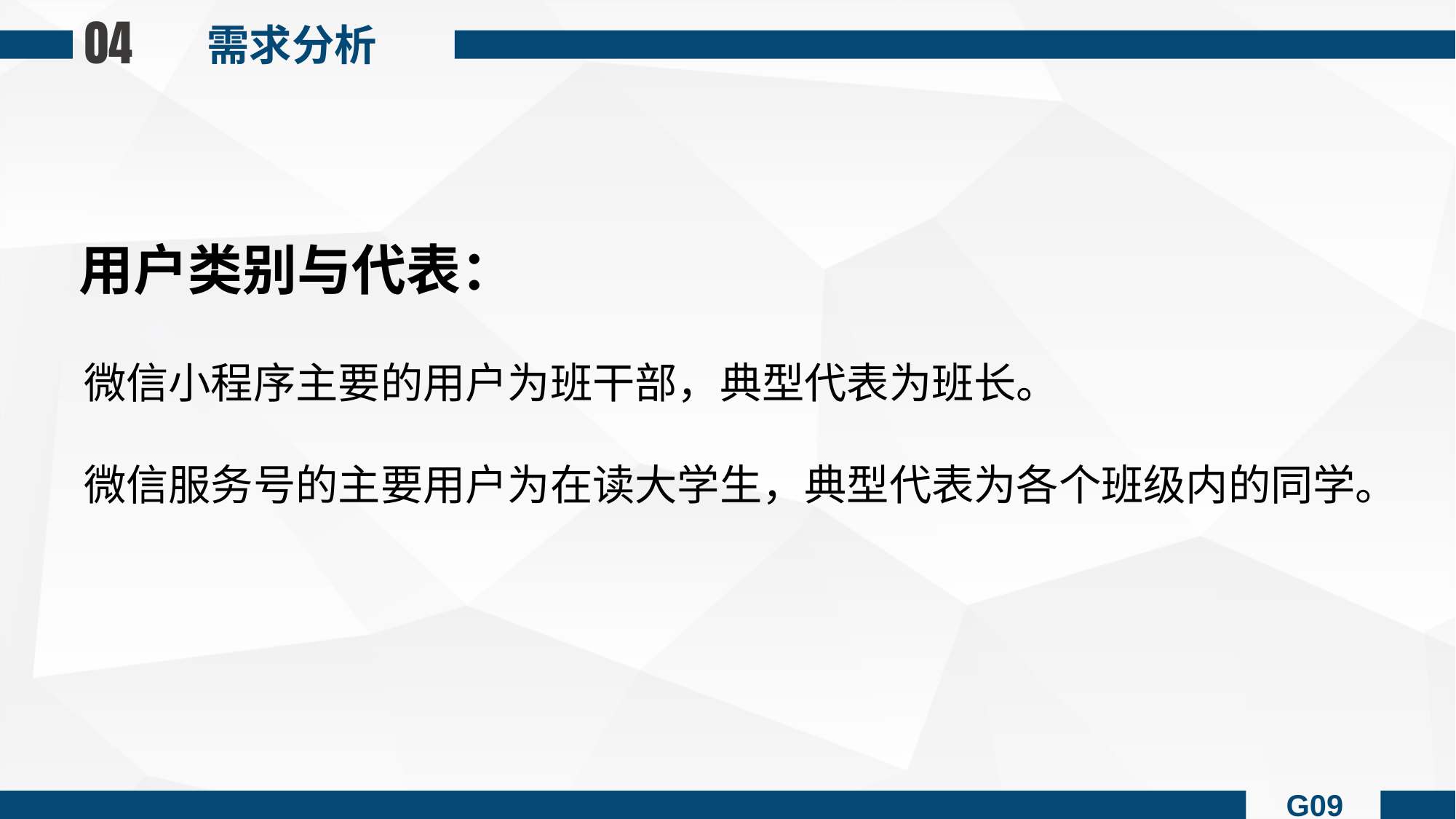

04
需求分析

用户类别与代表：
微信小程序主要的用户为班干部，典型代表为班长。

微信服务号的主要用户为在读大学生，典型代表为各个班级内的同学。

G09